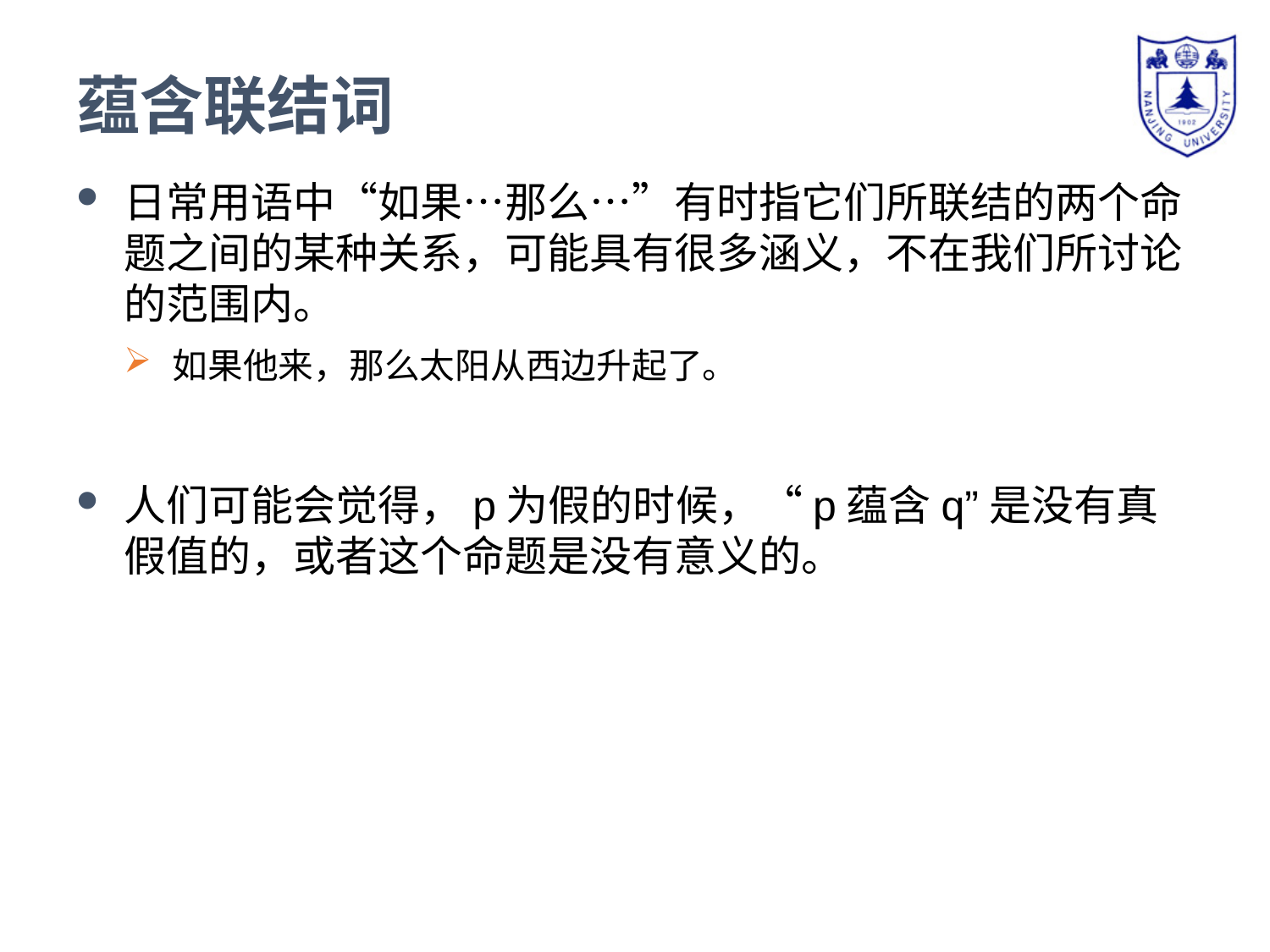

# 蕴含联结词
日常用语中“如果…那么…”有时指它们所联结的两个命题之间的某种关系，可能具有很多涵义，不在我们所讨论的范围内。
如果他来，那么太阳从西边升起了。

人们可能会觉得，p为假的时候，“p蕴含q”是没有真假值的，或者这个命题是没有意义的。

14